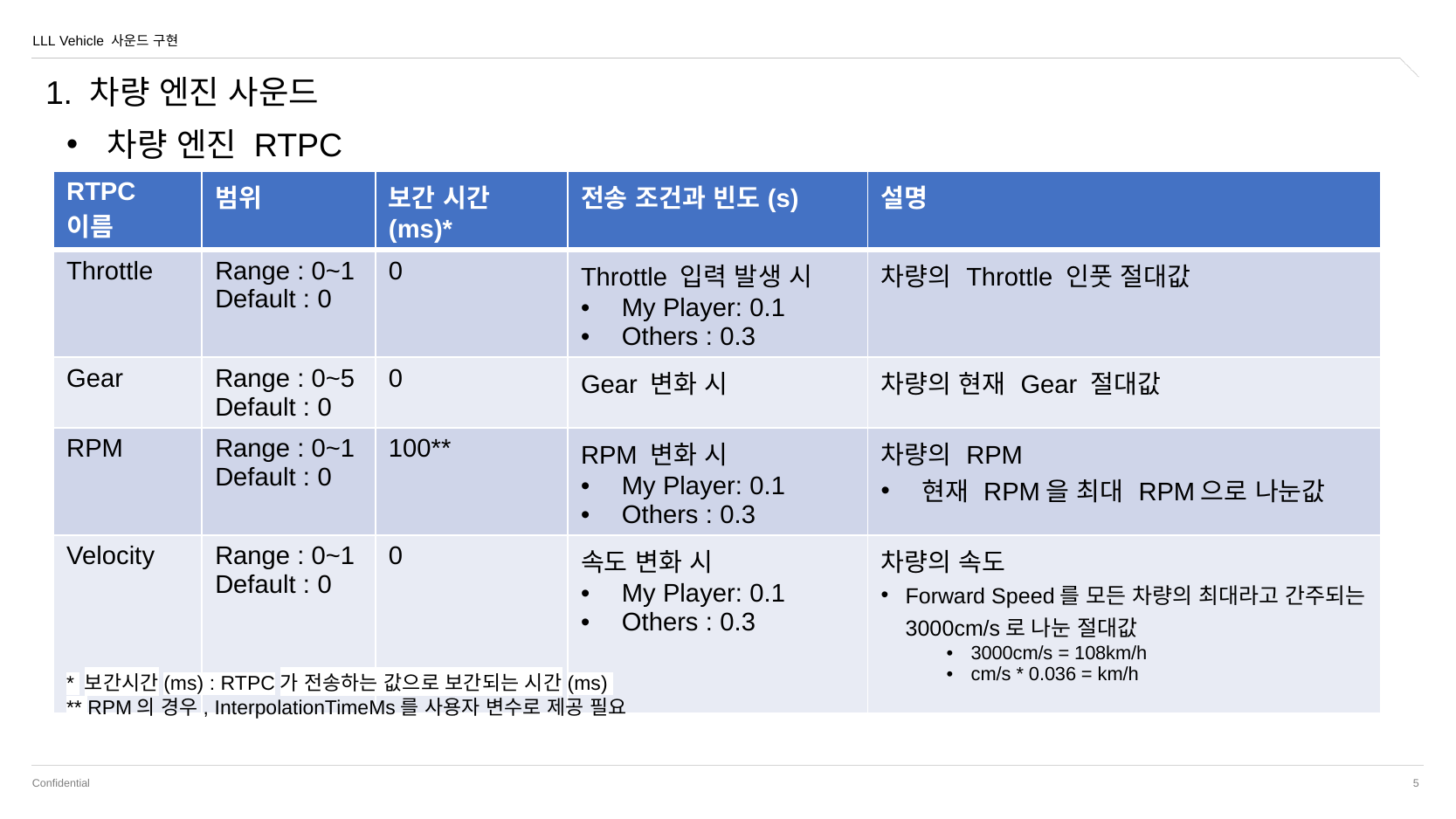

LLL Vehicle 사운드 구현
1. 차량 엔진 사운드
차량 엔진 RTPC
| RTPC 이름 | 범위 | 보간 시간(ms)\* | 전송 조건과 빈도(s) | 설명 |
| --- | --- | --- | --- | --- |
| Throttle | Range : 0~1 Default : 0 | 0 | Throttle 입력 발생 시 My Player: 0.1 Others : 0.3 | 차량의 Throttle 인풋 절대값 |
| Gear | Range : 0~5 Default : 0 | 0 | Gear 변화 시 | 차량의 현재 Gear 절대값 |
| RPM | Range : 0~1 Default : 0 | 100\*\* | RPM 변화 시 My Player: 0.1 Others : 0.3 | 차량의 RPM 현재 RPM을 최대 RPM으로 나눈값 |
| Velocity | Range : 0~1 Default : 0 | 0 | 속도 변화 시 My Player: 0.1 Others : 0.3 | 차량의 속도 Forward Speed를 모든 차량의 최대라고 간주되는 3000cm/s로 나눈 절대값 3000cm/s = 108km/h cm/s \* 0.036 = km/h |
* 보간시간(ms) : RTPC가 전송하는 값으로 보간되는 시간(ms)
** RPM의 경우, InterpolationTimeMs를 사용자 변수로 제공 필요